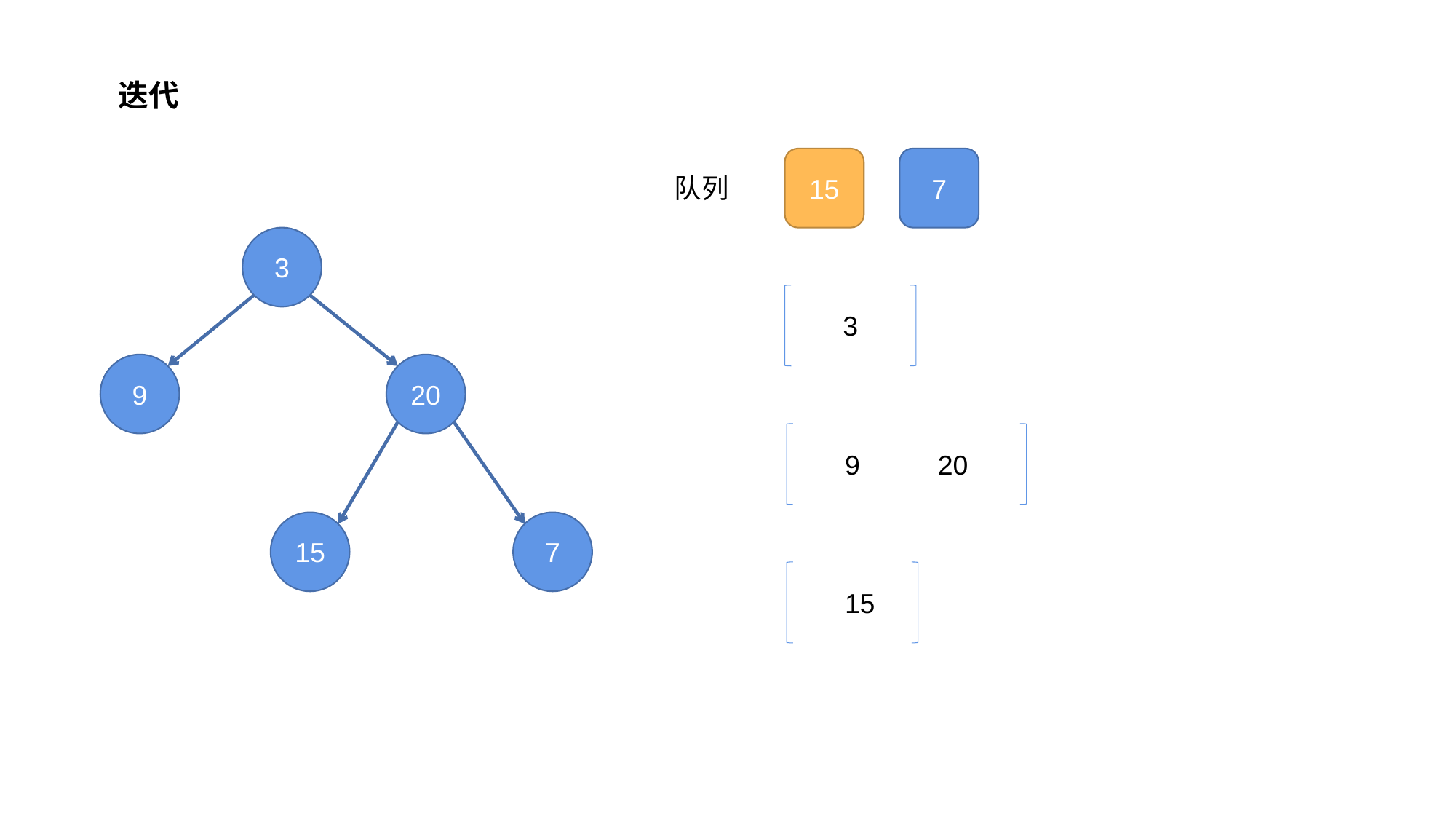

迭代
7
15
队列
3

3
9
20

9
20
15
7

15